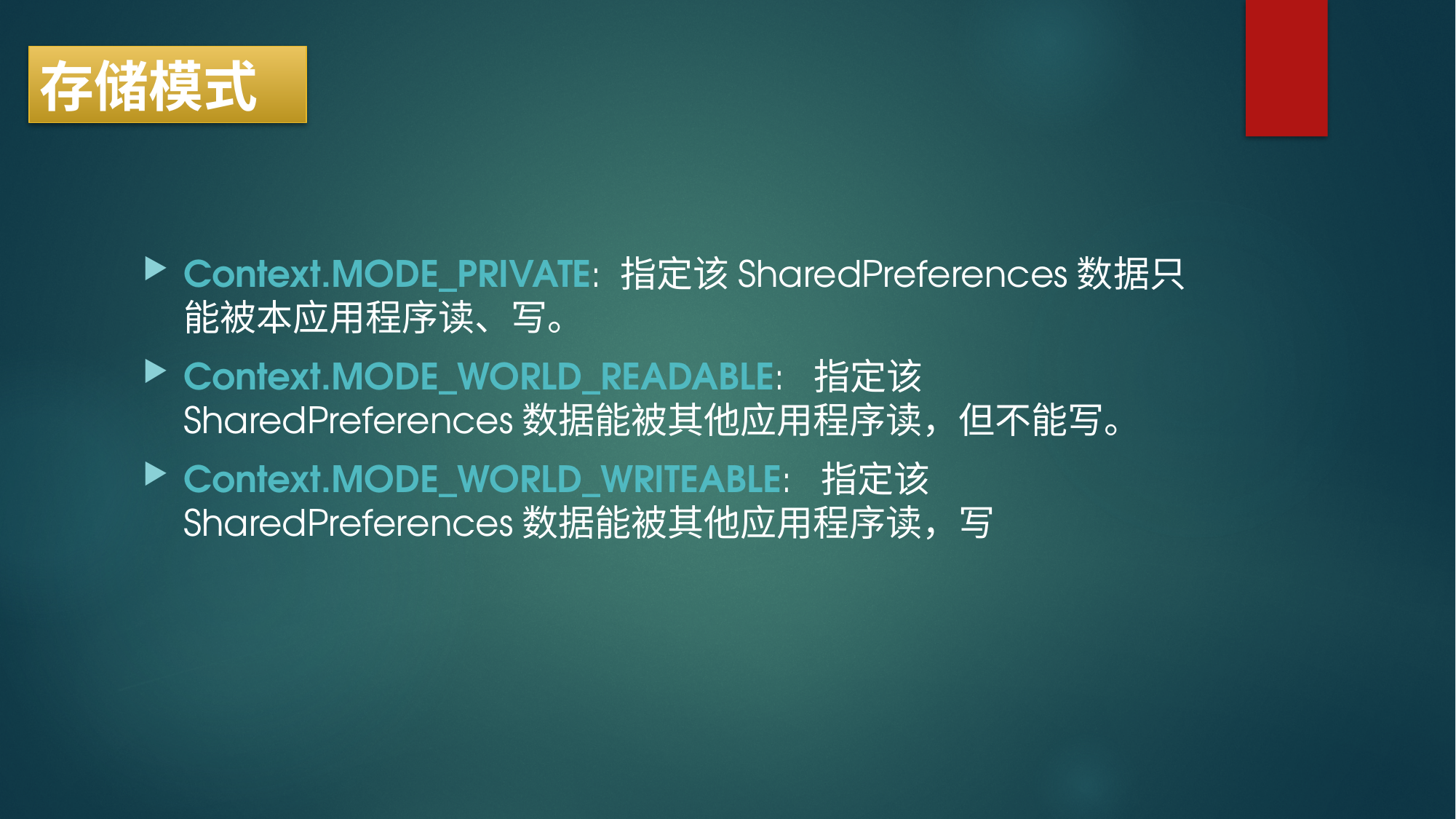

存储模式
Context.MODE_PRIVATE: 指定该SharedPreferences数据只能被本应用程序读、写。
Context.MODE_WORLD_READABLE:  指定该SharedPreferences数据能被其他应用程序读，但不能写。
Context.MODE_WORLD_WRITEABLE:  指定该SharedPreferences数据能被其他应用程序读，写